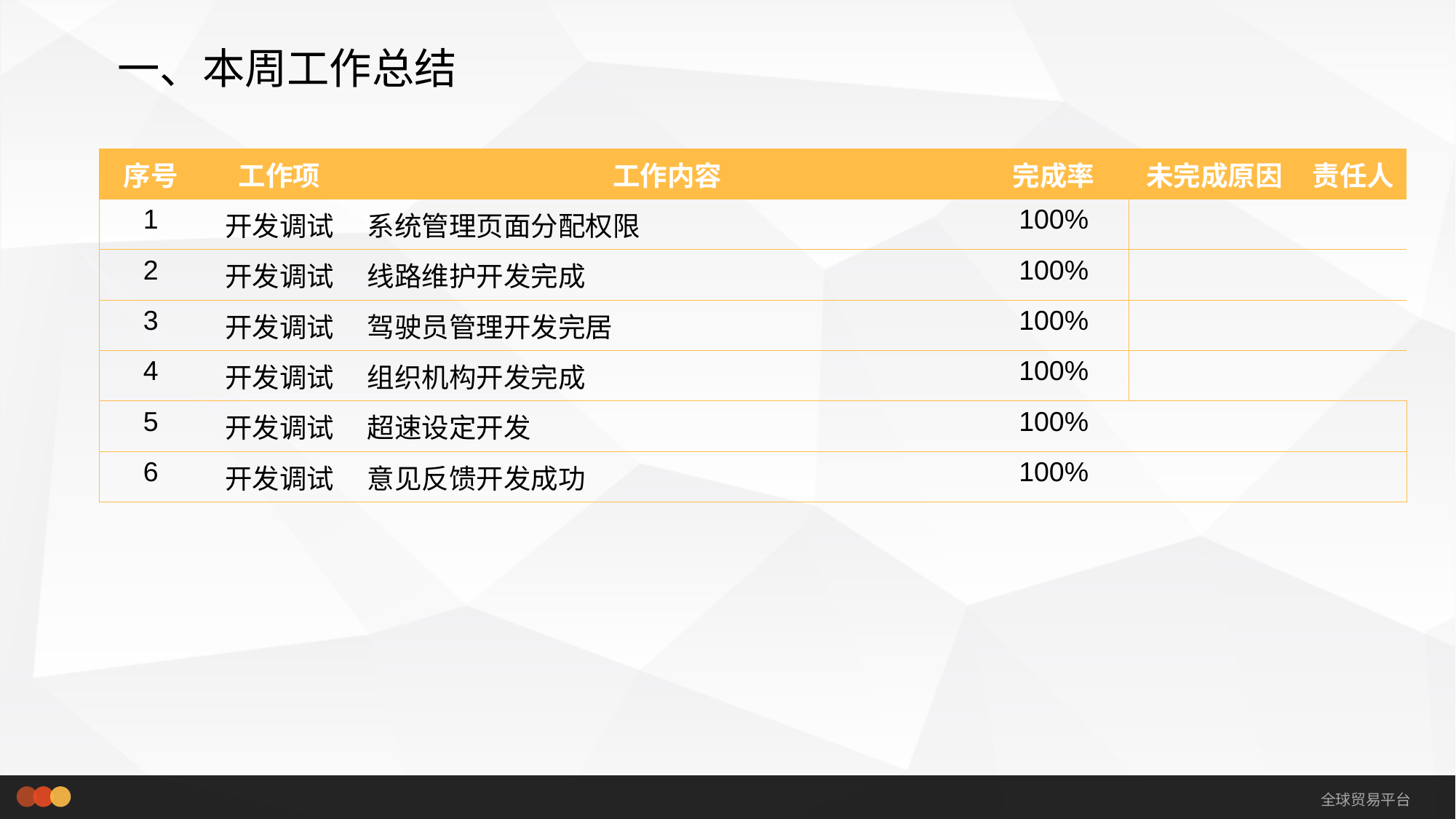

# 一、本周工作总结
| 序号 | 工作项 | 工作内容 |  |  | 完成率 | 未完成原因 | 责任人 |
| --- | --- | --- | --- | --- | --- | --- | --- |
| 1 | 开发调试 | 系统管理页面分配权限 |  |  | 100% |  |  |
| 2 | 开发调试 | 线路维护开发完成 |  |  | 100% |  |  |
| 3 | 开发调试 | 驾驶员管理开发完居 |  |  | 100% |  |  |
| 4 | 开发调试 | 组织机构开发完成 |  |  | 100% |  |  |
| 5 | 开发调试 | 超速设定开发 |  |  | 100% |  |  |
| 6 | 开发调试 | 意见反馈开发成功 |  |  | 100% |  |  |